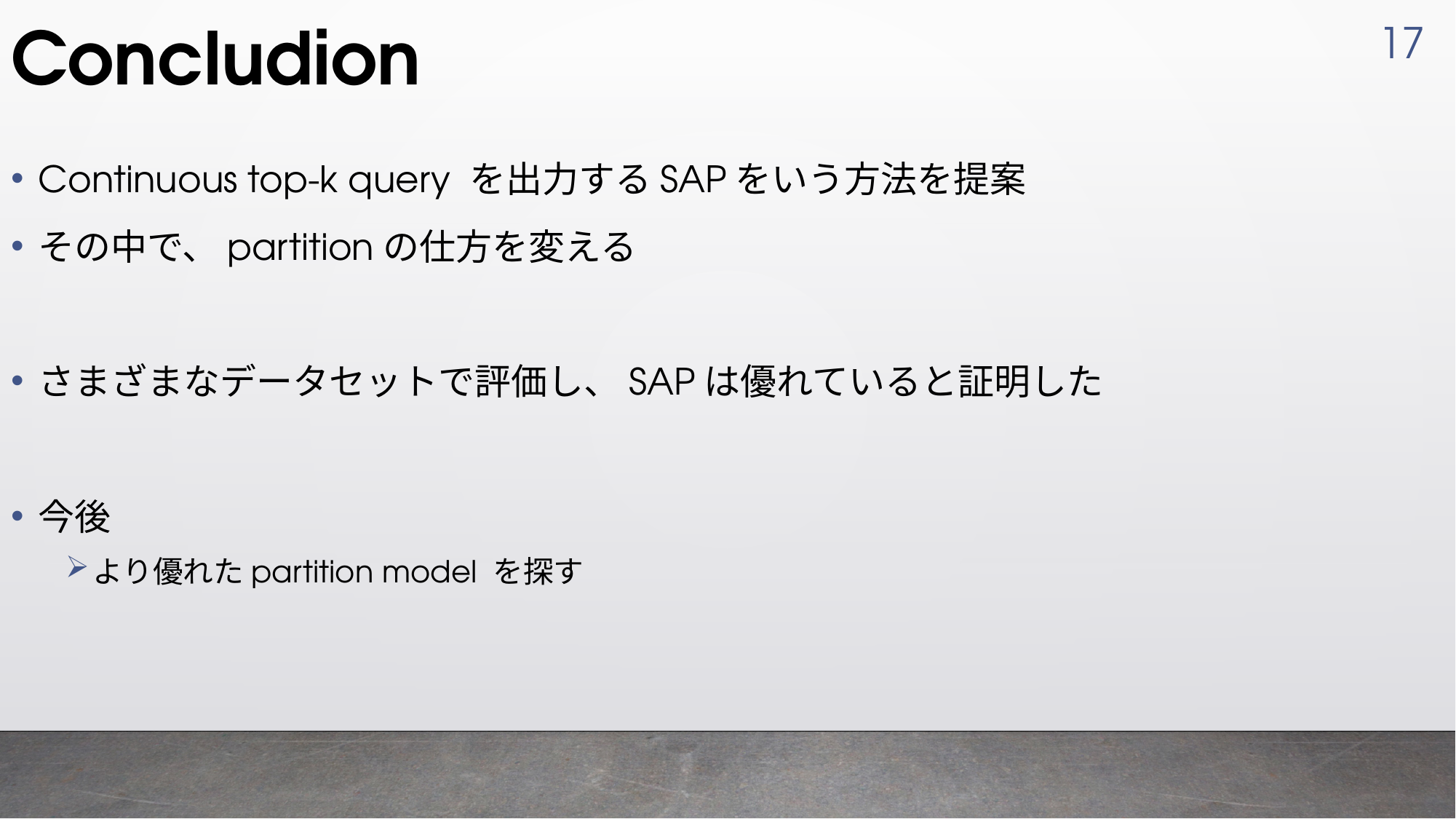

17
# Concludion
Continuous top-k query を出力するSAPをいう方法を提案
その中で、partitionの仕方を変える

さまざまなデータセットで評価し、SAPは優れていると証明した

今後
より優れたpartition model を探す